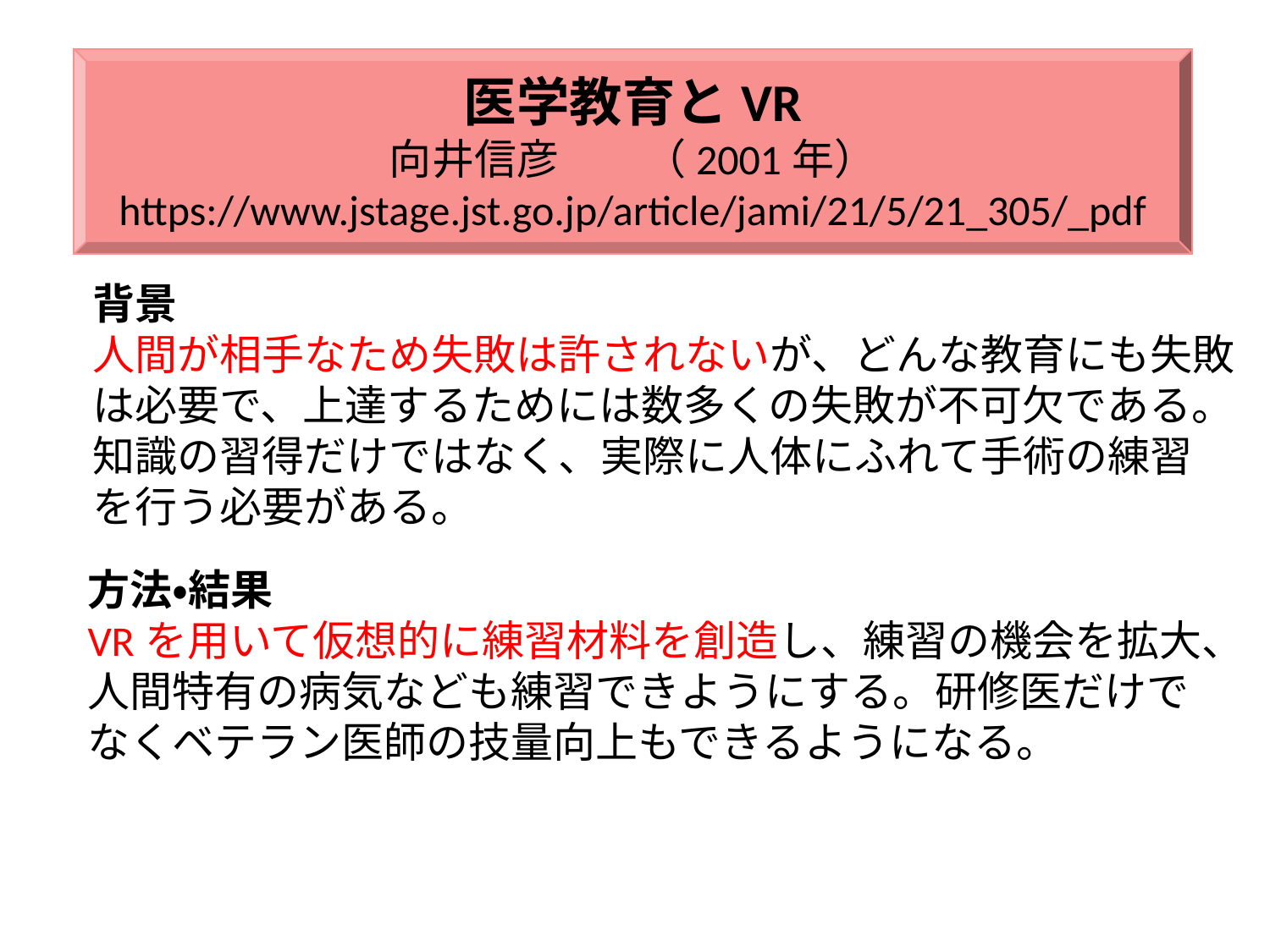

医学教育とVR
向井信彦　　（2001年）
https://www.jstage.jst.go.jp/article/jami/21/5/21_305/_pdf
背景
人間が相手なため失敗は許されないが、どんな教育にも失敗
は必要で、上達するためには数多くの失敗が不可欠である。
知識の習得だけではなく、実際に人体にふれて手術の練習
を行う必要がある。
方法・結果
VRを用いて仮想的に練習材料を創造し、練習の機会を拡大、
人間特有の病気なども練習できようにする。研修医だけで
なくベテラン医師の技量向上もできるようになる。